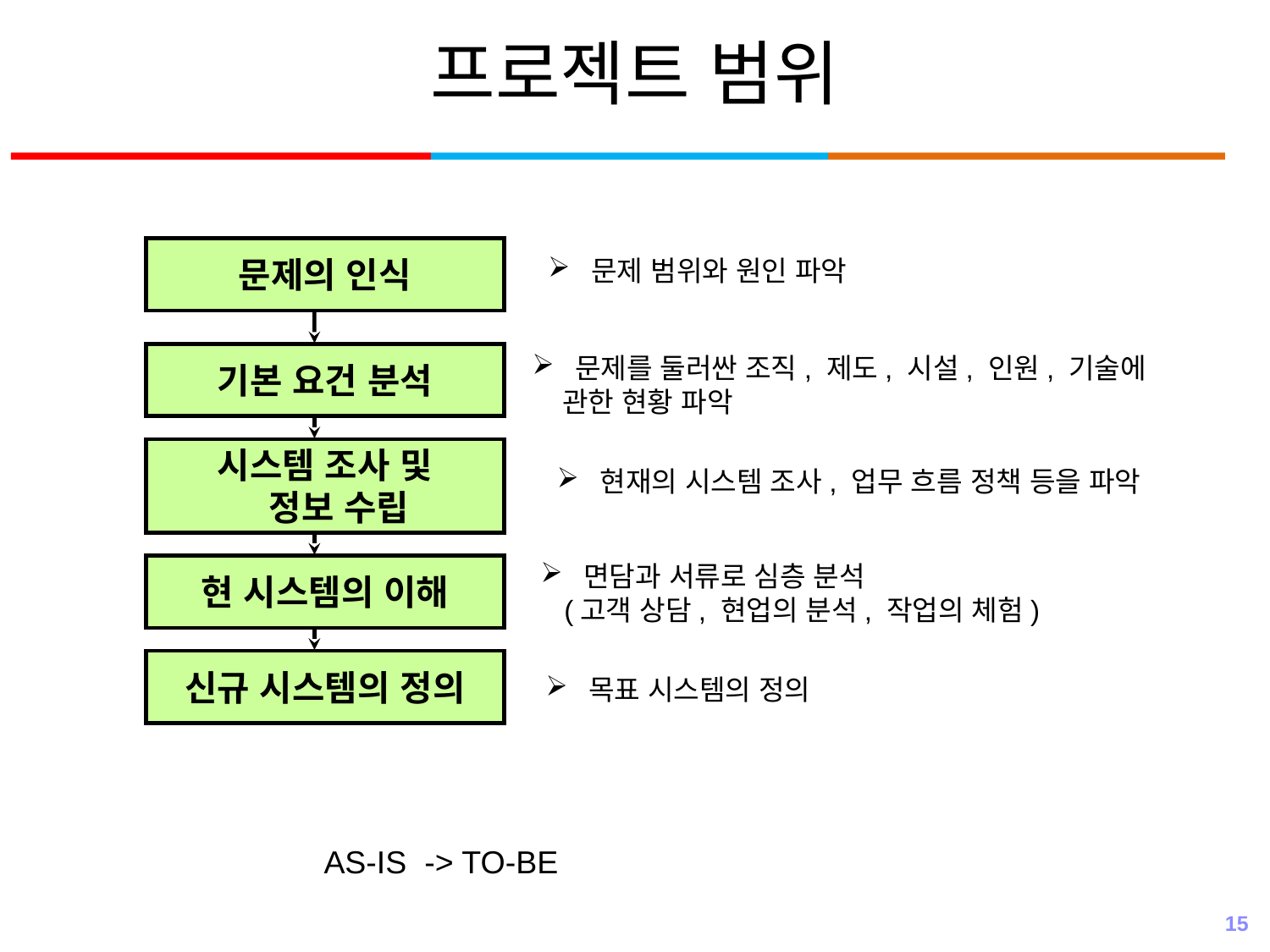

# 프로젝트 범위
문제의 인식
 문제 범위와 원인 파악

기본 요건 분석
 문제를 둘러싼 조직, 제도, 시설, 인원, 기술에
   관한 현황 파악

시스템 조사 및
  정보 수립
 현재의 시스템 조사, 업무 흐름 정책 등을 파악

 면담과 서류로 심층 분석
   (고객 상담, 현업의 분석, 작업의 체험)
현 시스템의 이해

신규 시스템의 정의
 목표 시스템의 정의
AS-IS  -> TO-BE
15